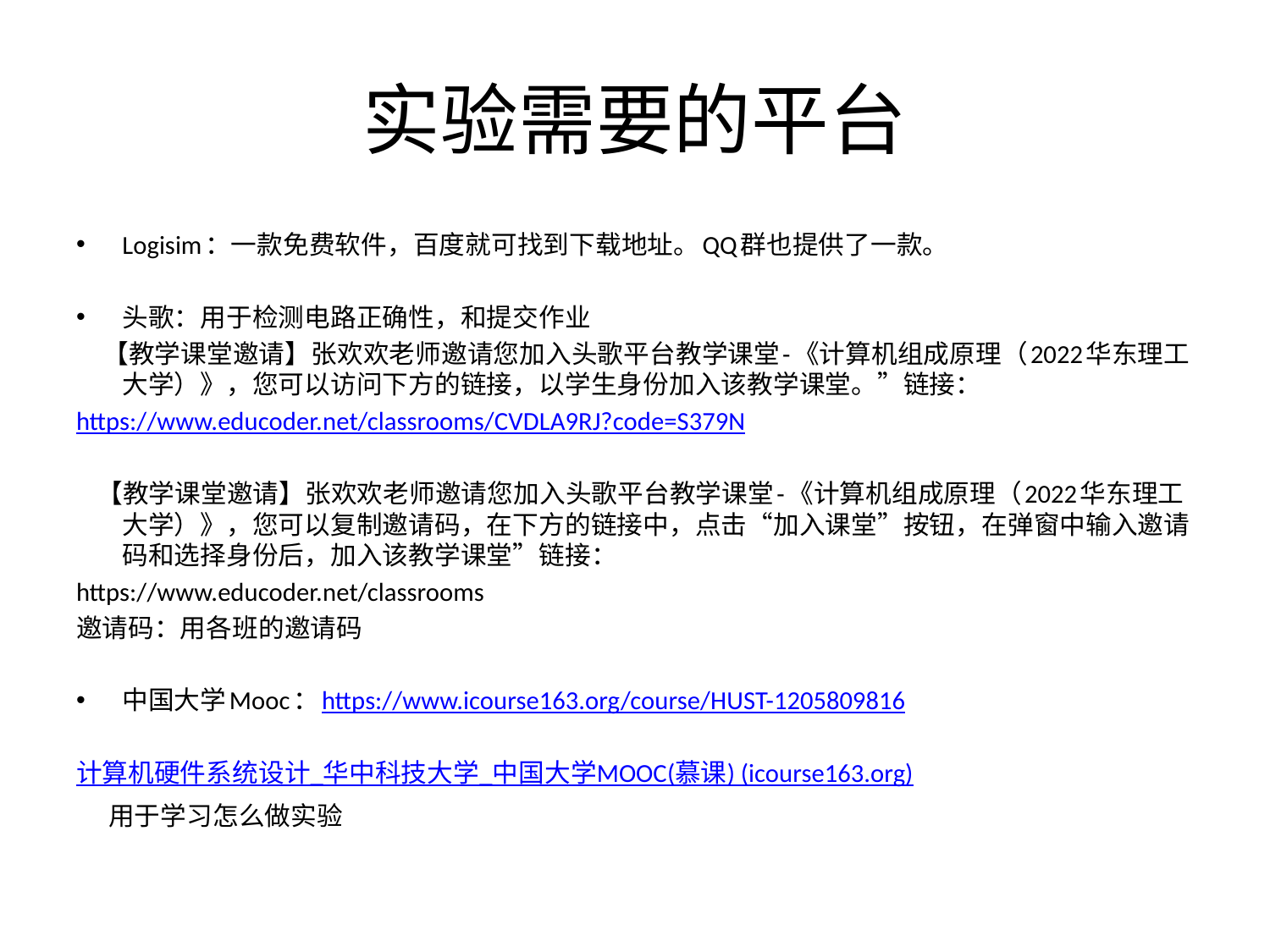

# 实验需要的平台
Logisim：一款免费软件，百度就可找到下载地址。QQ群也提供了一款。

头歌：用于检测电路正确性，和提交作业
    【教学课堂邀请】张欢欢老师邀请您加入头歌平台教学课堂-《计算机组成原理（2022华东理工大学）》，您可以访问下方的链接，以学生身份加入该教学课堂。”链接：
https://www.educoder.net/classrooms/CVDLA9RJ?code=S379N

   【教学课堂邀请】张欢欢老师邀请您加入头歌平台教学课堂-《计算机组成原理（2022华东理工大学）》，您可以复制邀请码，在下方的链接中，点击“加入课堂”按钮，在弹窗中输入邀请码和选择身份后，加入该教学课堂”链接：
https://www.educoder.net/classrooms
邀请码：用各班的邀请码

中国大学Mooc：https://www.icourse163.org/course/HUST-1205809816

计算机硬件系统设计_华中科技大学_中国大学MOOC(慕课) (icourse163.org)
     用于学习怎么做实验